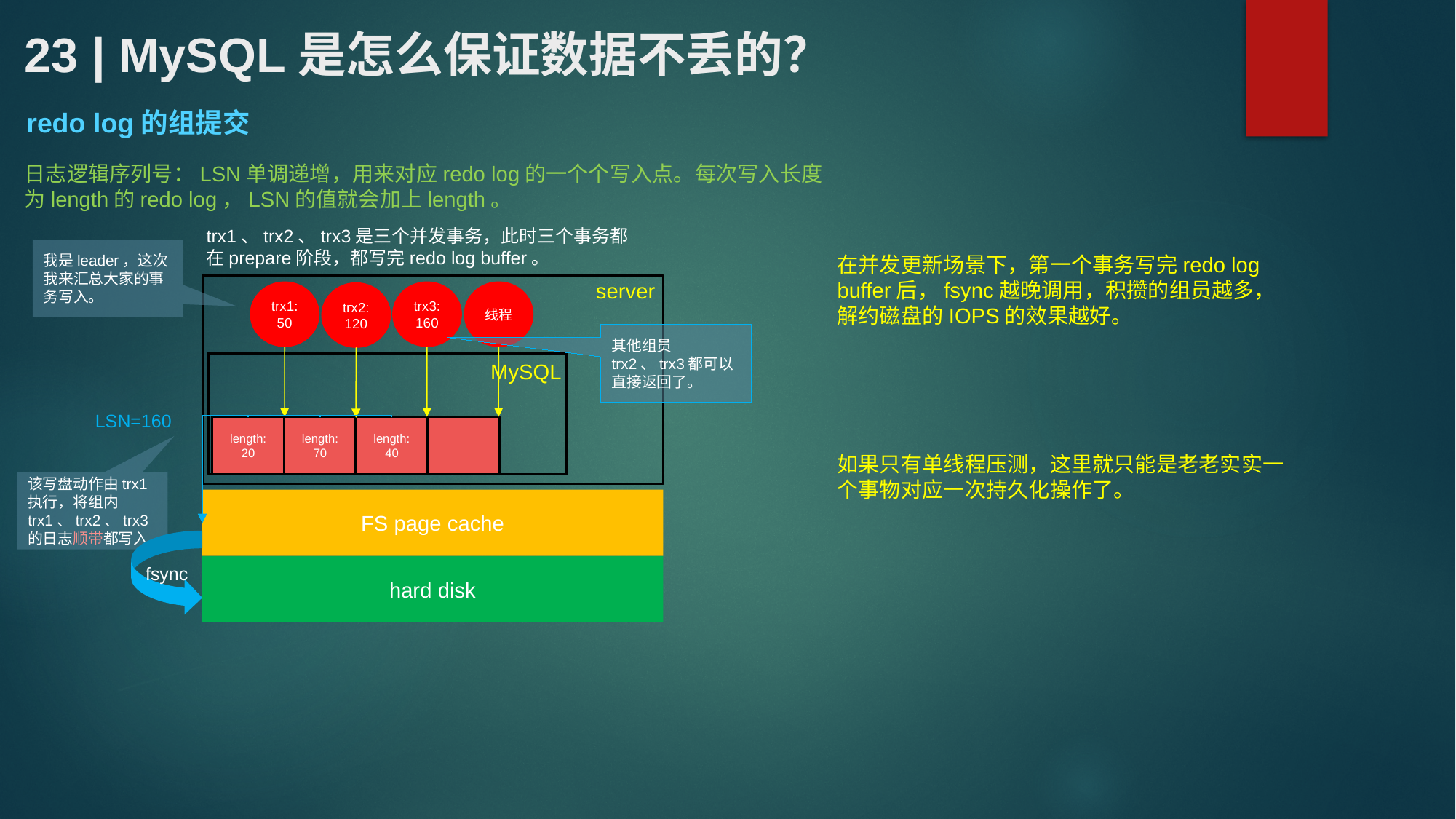

# 23 | MySQL是怎么保证数据不丢的？
redo log的组提交
日志逻辑序列号：LSN单调递增，用来对应redo log的一个个写入点。每次写入长度为length的redo log，LSN的值就会加上length。
trx1、trx2、trx3是三个并发事务，此时三个事务都在prepare阶段，都写完redo log buffer。
我是leader，这次我来汇总大家的事务写入。
在并发更新场景下，第一个事务写完redo log buffer后，fsync越晚调用，积攒的组员越多，解约磁盘的IOPS的效果越好。
server

trx1:50
trx3:160
线程
trx2:120
其他组员trx2、trx3都可以直接返回了。

MySQL
LSN=160
length:
20
length:
70
length:
40

如果只有单线程压测，这里就只能是老老实实一个事物对应一次持久化操作了。
该写盘动作由trx1执行，将组内trx1、trx2、trx3的日志顺带都写入
FS page cache
fsync
hard disk